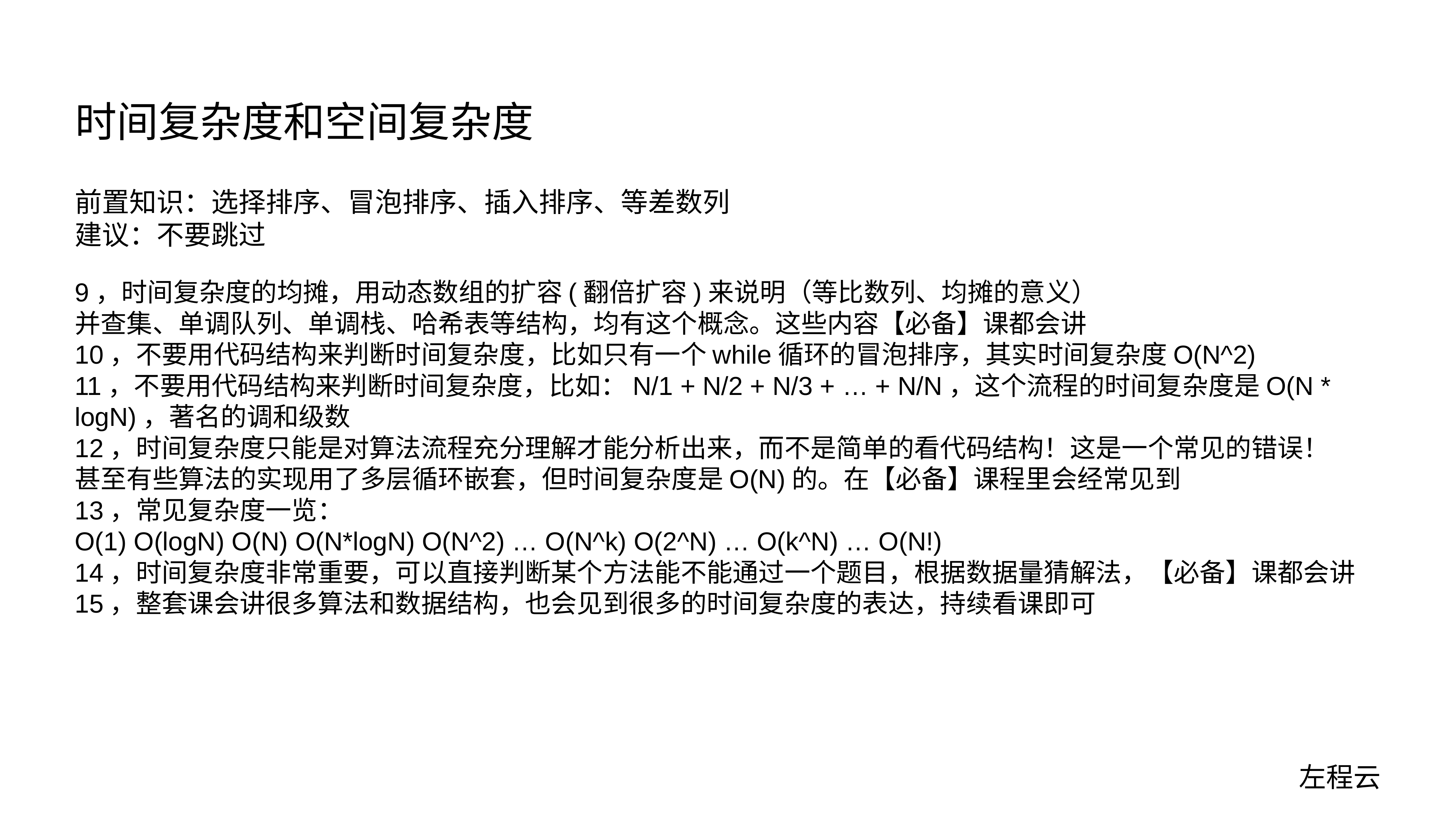

# 时间复杂度和空间复杂度
前置知识：选择排序、冒泡排序、插入排序、等差数列
建议：不要跳过
9，时间复杂度的均摊，用动态数组的扩容(翻倍扩容)来说明（等比数列、均摊的意义）
并查集、单调队列、单调栈、哈希表等结构，均有这个概念。这些内容【必备】课都会讲
10，不要用代码结构来判断时间复杂度，比如只有一个while循环的冒泡排序，其实时间复杂度O(N^2)
11，不要用代码结构来判断时间复杂度，比如：N/1 + N/2 + N/3 + … + N/N，这个流程的时间复杂度是O(N * logN)，著名的调和级数
12，时间复杂度只能是对算法流程充分理解才能分析出来，而不是简单的看代码结构！这是一个常见的错误！
甚至有些算法的实现用了多层循环嵌套，但时间复杂度是O(N)的。在【必备】课程里会经常见到
13，常见复杂度一览：
O(1) O(logN) O(N) O(N*logN) O(N^2) … O(N^k) O(2^N) … O(k^N) … O(N!)
14，时间复杂度非常重要，可以直接判断某个方法能不能通过一个题目，根据数据量猜解法，【必备】课都会讲
15，整套课会讲很多算法和数据结构，也会见到很多的时间复杂度的表达，持续看课即可
左程云